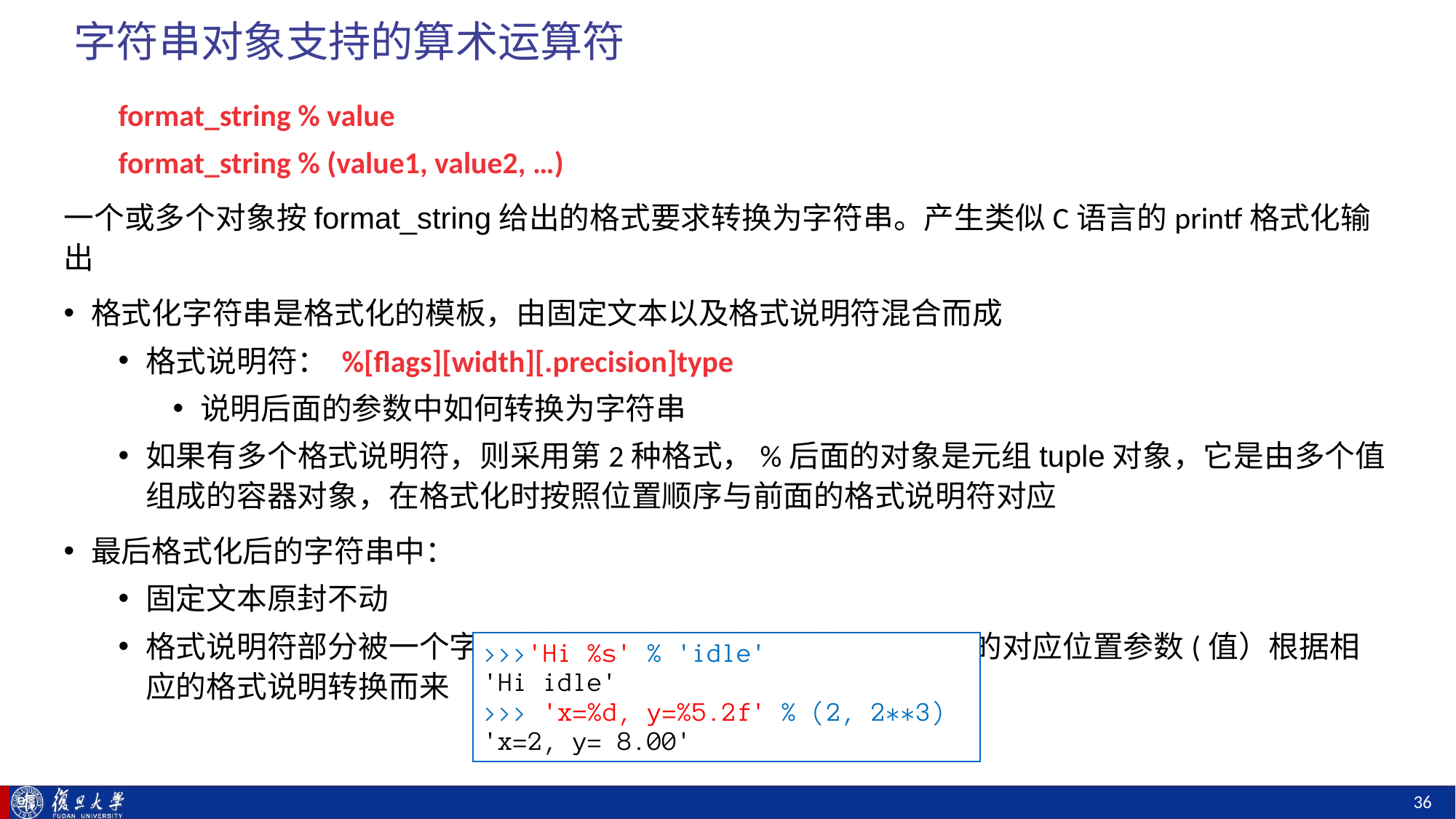

# 字符串对象支持的算术运算符
format_string % value
format_string % (value1, value2, …)
一个或多个对象按format_string给出的格式要求转换为字符串。产生类似C语言的printf格式化输出
格式化字符串是格式化的模板，由固定文本以及格式说明符混合而成
格式说明符： %[flags][width][.precision]type
说明后面的参数中如何转换为字符串
如果有多个格式说明符，则采用第2种格式，%后面的对象是元组tuple对象，它是由多个值组成的容器对象，在格式化时按照位置顺序与前面的格式说明符对应
最后格式化后的字符串中：
固定文本原封不动
格式说明符部分被一个字符串替换，该字符串由运算符%后面的对应位置参数(值）根据相应的格式说明转换而来
>>>'Hi %s' % 'idle'
'Hi idle'
>>> 'x=%d, y=%5.2f' % (2, 2**3)
'x=2, y= 8.00'